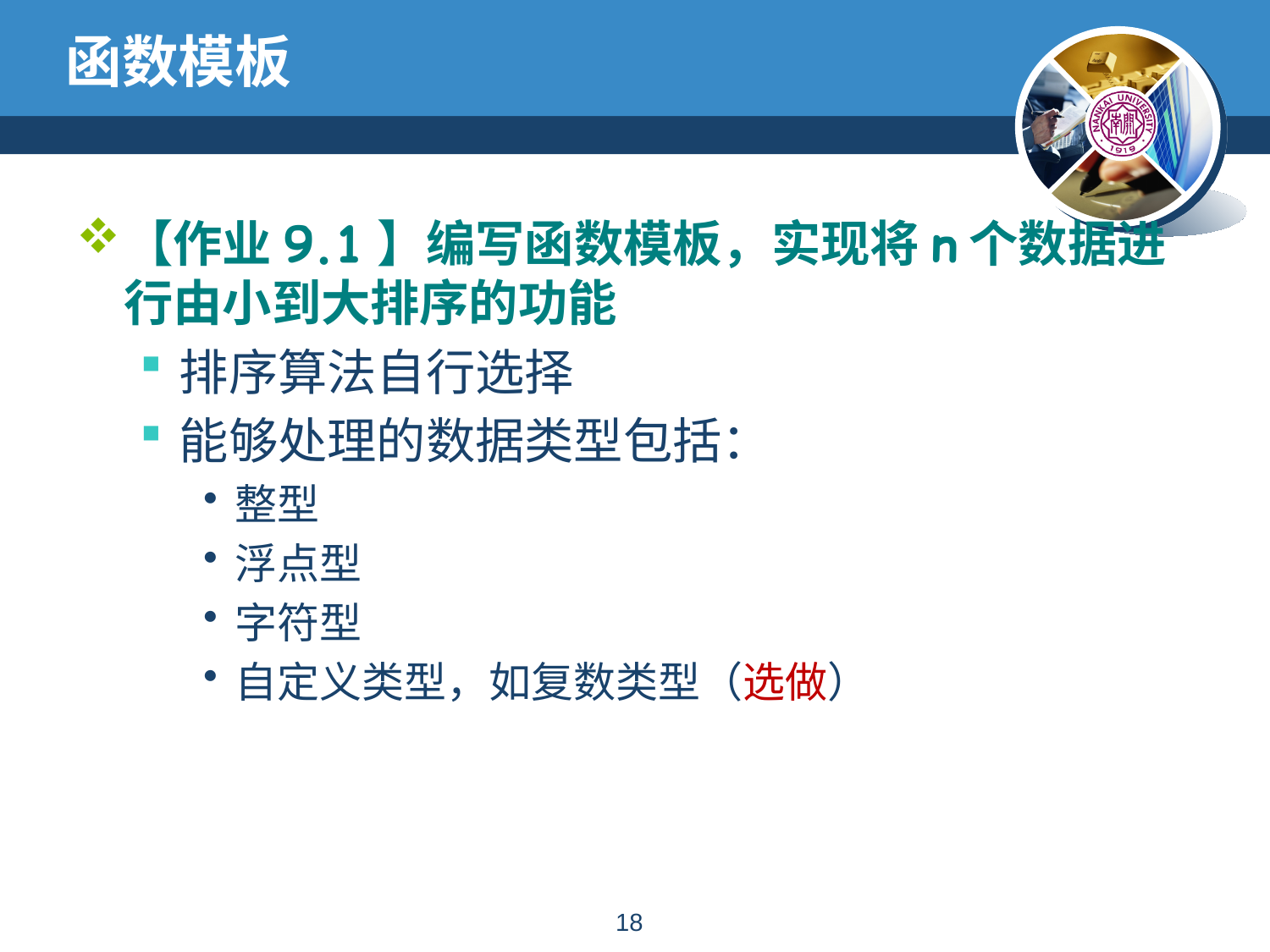

# 函数模板
【作业9.1】编写函数模板，实现将n个数据进行由小到大排序的功能
排序算法自行选择
能够处理的数据类型包括：
整型
浮点型
字符型
自定义类型，如复数类型（选做）
18